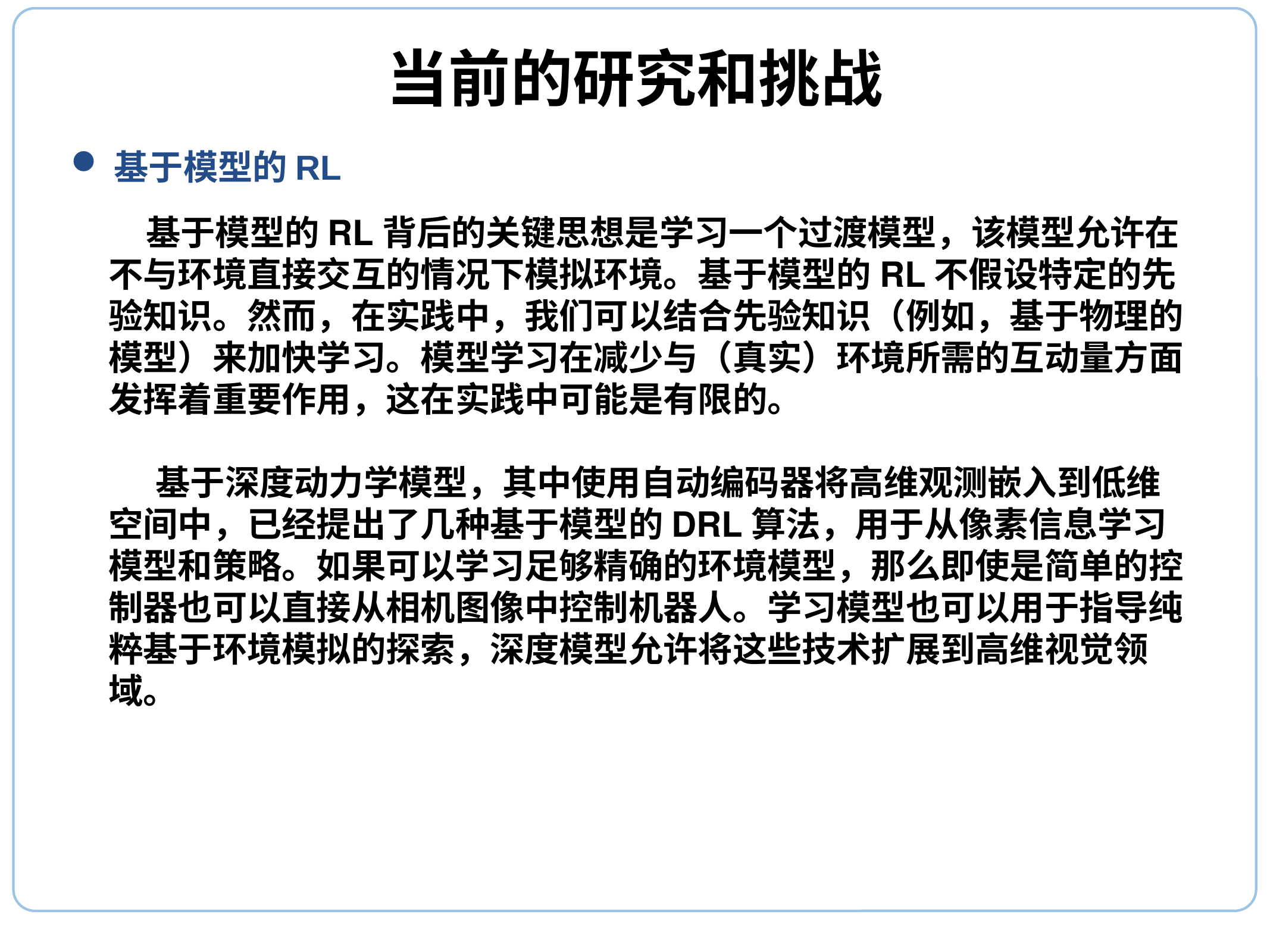

# 当前的研究和挑战
基于模型的RL
   基于模型的RL背后的关键思想是学习一个过渡模型，该模型允许在不与环境直接交互的情况下模拟环境。基于模型的RL不假设特定的先验知识。然而，在实践中，我们可以结合先验知识（例如，基于物理的模型）来加快学习。模型学习在减少与（真实）环境所需的互动量方面发挥着重要作用，这在实践中可能是有限的。

    基于深度动力学模型，其中使用自动编码器将高维观测嵌入到低维空间中，已经提出了几种基于模型的DRL算法，用于从像素信息学习模型和策略。如果可以学习足够精确的环境模型，那么即使是简单的控制器也可以直接从相机图像中控制机器人。学习模型也可以用于指导纯粹基于环境模拟的探索，深度模型允许将这些技术扩展到高维视觉领域。

22